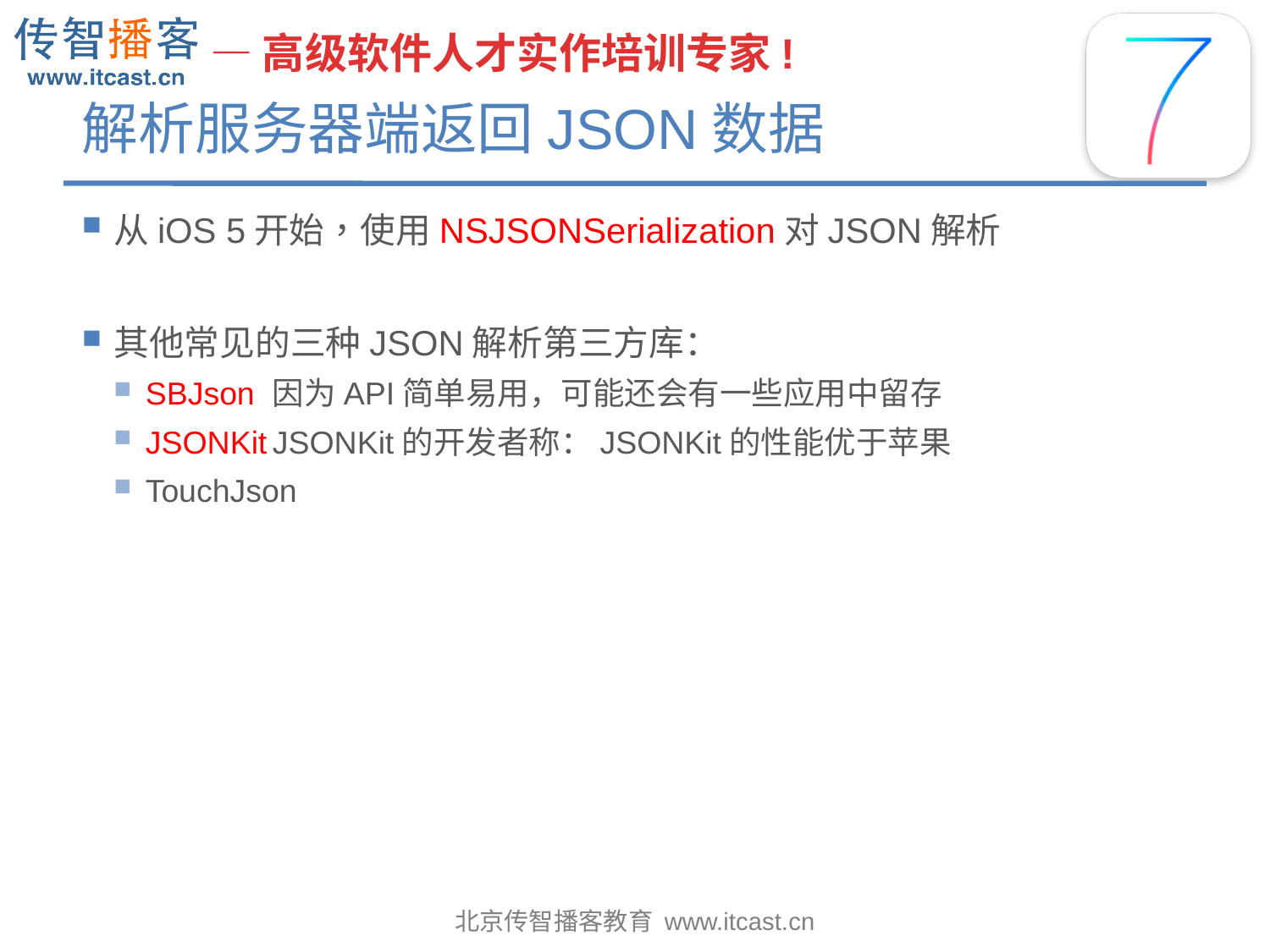

# 解析服务器端返回JSON数据
从iOS 5开始，使用NSJSONSerialization对JSON解析

其他常见的三种JSON解析第三方库：
SBJson	因为API简单易用，可能还会有一些应用中留存
JSONKit	JSONKit的开发者称：JSONKit的性能优于苹果
TouchJson